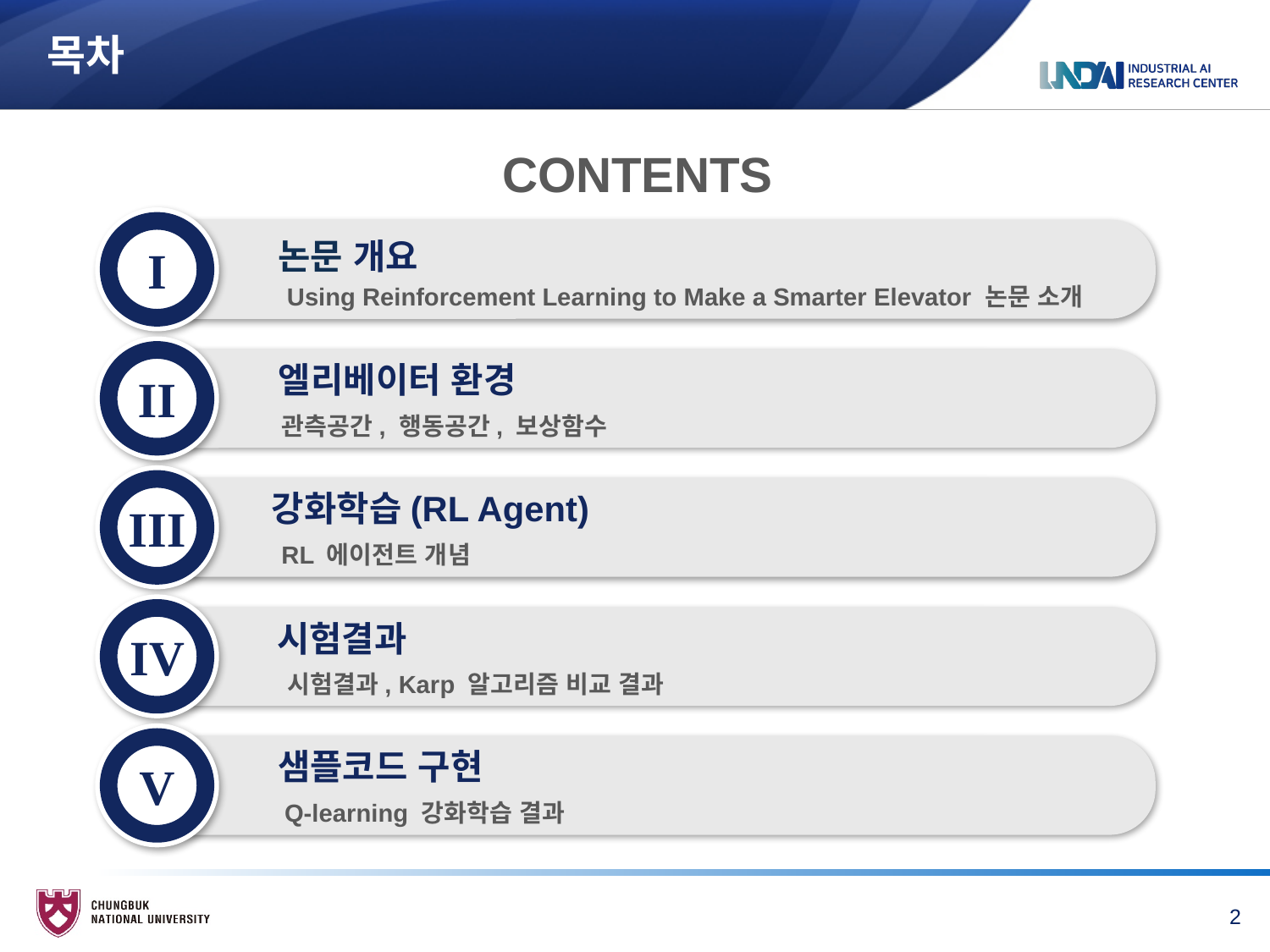

# 목차
CONTENTS
I

논문 개요
Using Reinforcement Learning to Make a Smarter Elevator 논문 소개
II

엘리베이터 환경
관측공간, 행동공간, 보상함수
III

강화학습(RL Agent)
RL 에이전트 개념
IV

시험결과
시험결과, Karp 알고리즘 비교 결과
V

샘플코드 구현
Q-learning 강화학습 결과